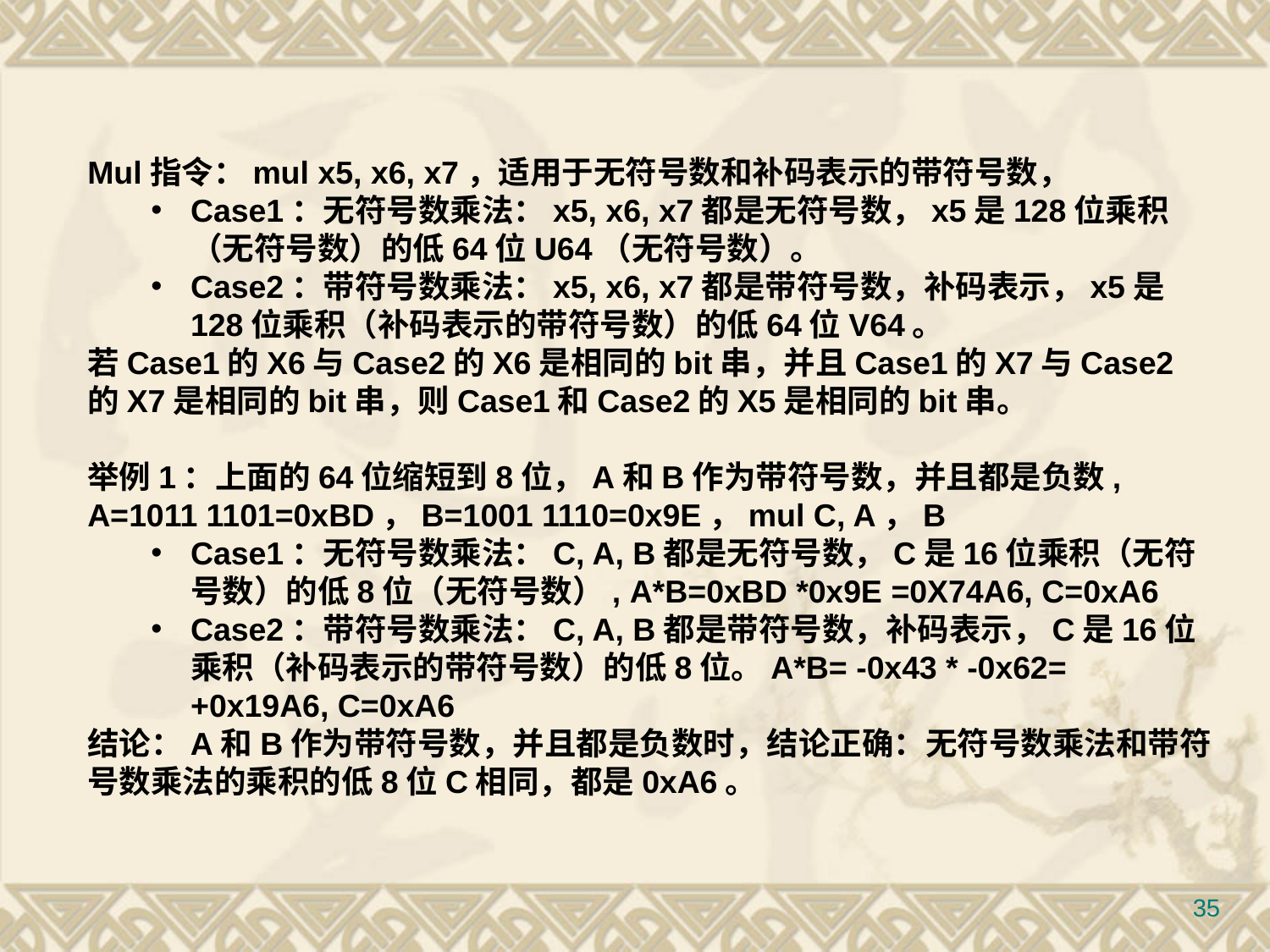

Mul指令：mul x5, x6, x7，适用于无符号数和补码表示的带符号数，
Case1：无符号数乘法：x5, x6, x7都是无符号数，x5是128位乘积（无符号数）的低64位U64（无符号数）。
Case2：带符号数乘法：x5, x6, x7都是带符号数，补码表示，x5是128位乘积（补码表示的带符号数）的低64位V64。
若Case1的X6与Case2的X6是相同的bit串，并且Case1的X7与Case2的X7是相同的bit串，则Case1和Case2的X5是相同的bit串。

举例1：上面的64位缩短到8位，A和B作为带符号数，并且都是负数, A=1011 1101=0xBD，B=1001 1110=0x9E，mul C, A，B
Case1：无符号数乘法：C, A, B都是无符号数，C是16位乘积（无符号数）的低8位（无符号数）, A*B=0xBD *0x9E =0X74A6, C=0xA6
Case2：带符号数乘法：C, A, B都是带符号数，补码表示，C是16位乘积（补码表示的带符号数）的低8位。A*B= -0x43 * -0x62= +0x19A6, C=0xA6
结论：A和B作为带符号数，并且都是负数时，结论正确：无符号数乘法和带符号数乘法的乘积的低8位C相同，都是0xA6。

35